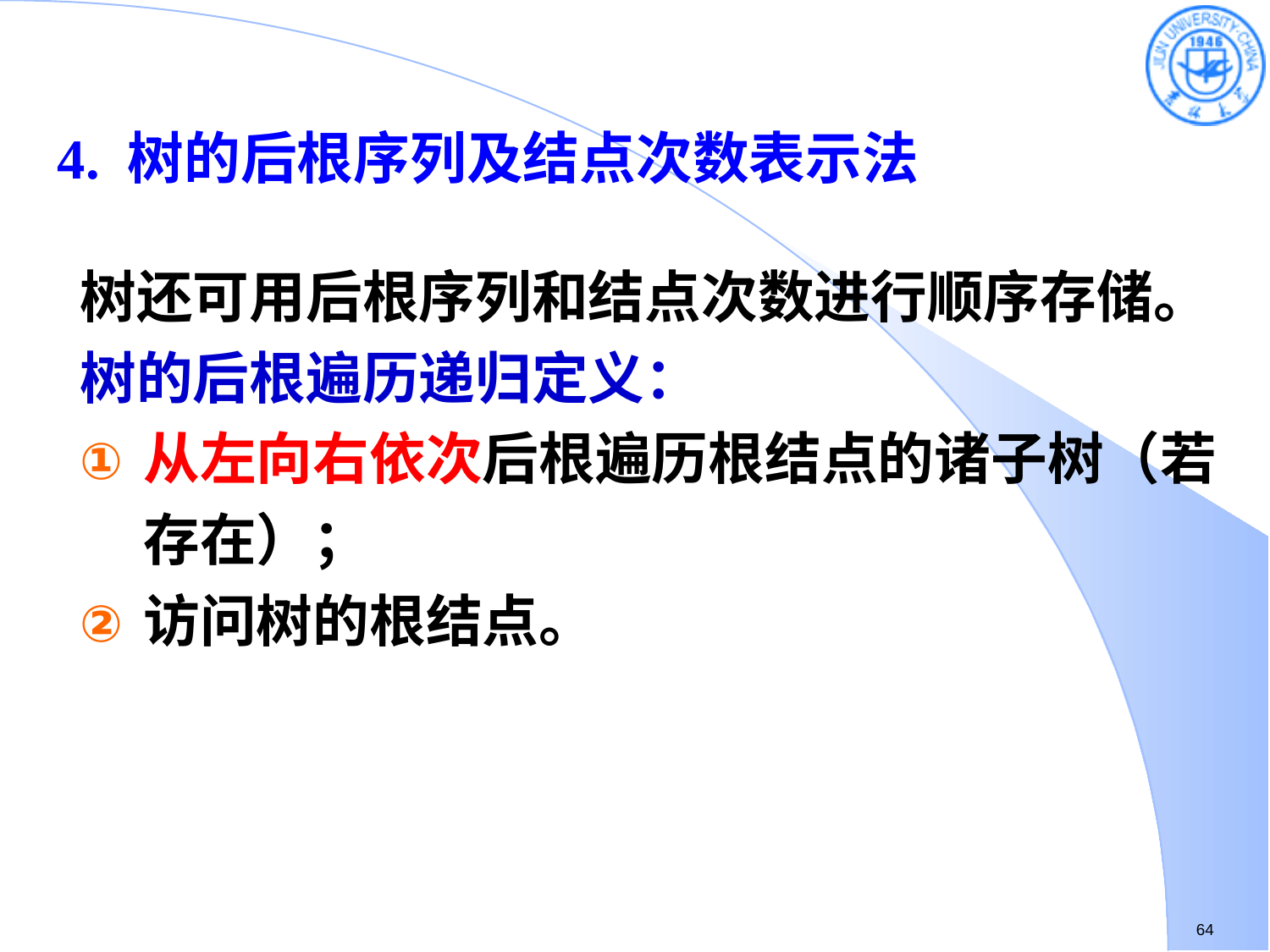

4. 树的后根序列及结点次数表示法
树还可用后根序列和结点次数进行顺序存储。
树的后根遍历递归定义：
从左向右依次后根遍历根结点的诸子树（若存在）；
访问树的根结点。